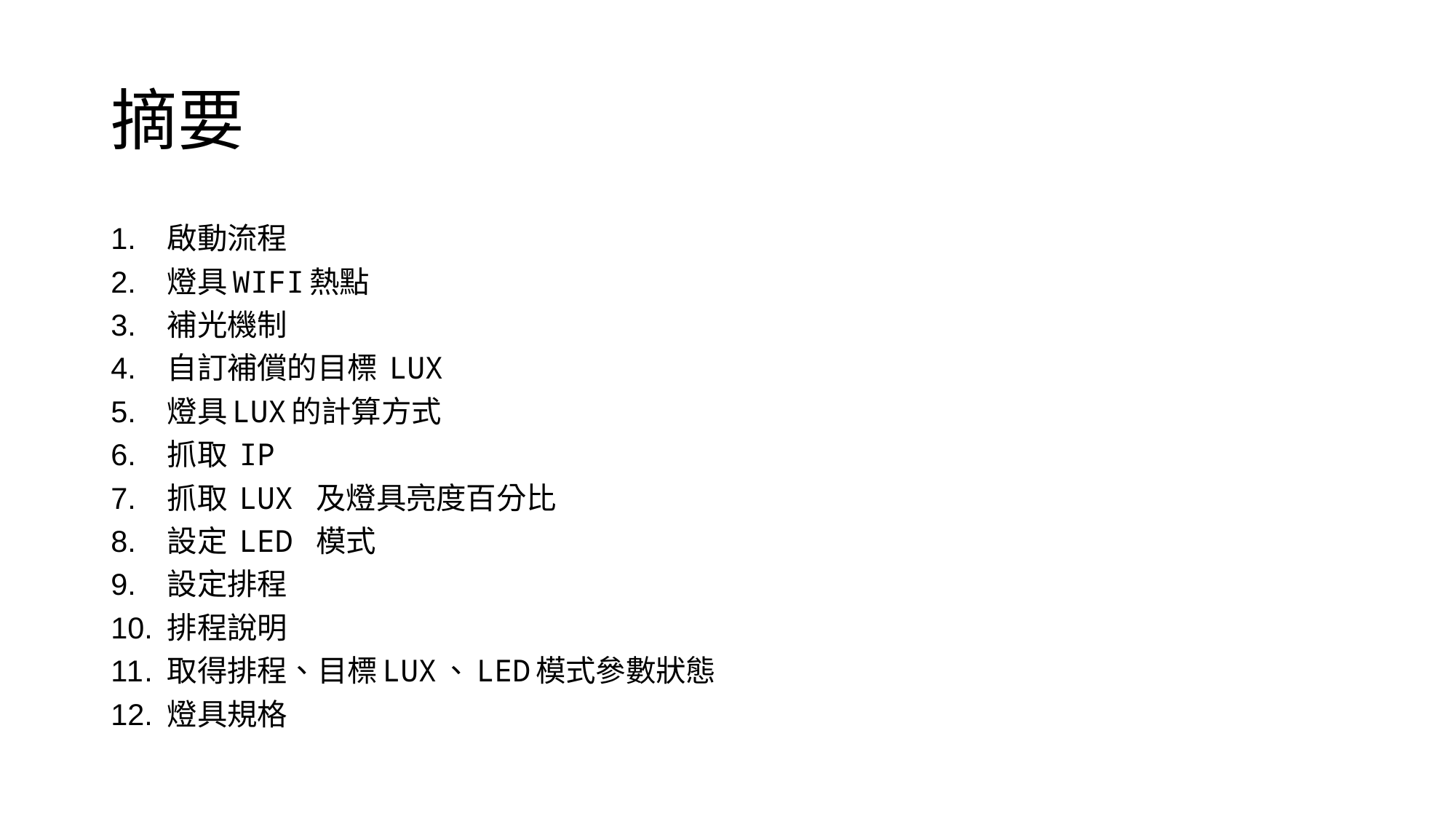

# 摘要
啟動流程
燈具WIFI熱點
補光機制
自訂補償的目標 LUX
燈具LUX的計算方式
抓取 IP
抓取 LUX 及燈具亮度百分比
設定 LED 模式
設定排程
排程說明
取得排程、目標LUX、LED模式參數狀態
燈具規格